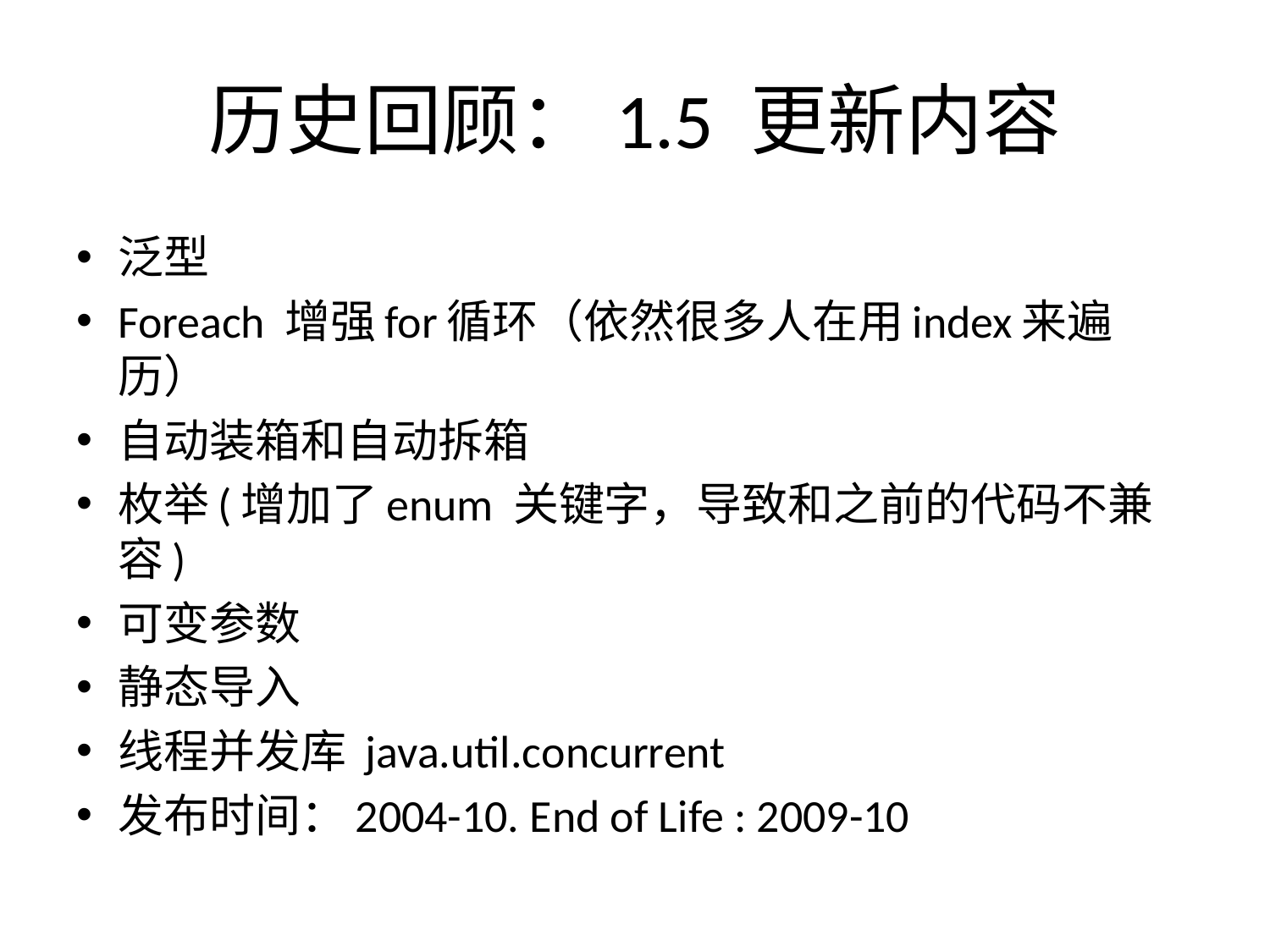

# 历史回顾：1.5 更新内容
泛型
Foreach 增强for循环（依然很多人在用index来遍历）
自动装箱和自动拆箱
枚举(增加了enum 关键字，导致和之前的代码不兼容)
可变参数
静态导入
线程并发库 java.util.concurrent
发布时间：2004-10. End of Life : 2009-10